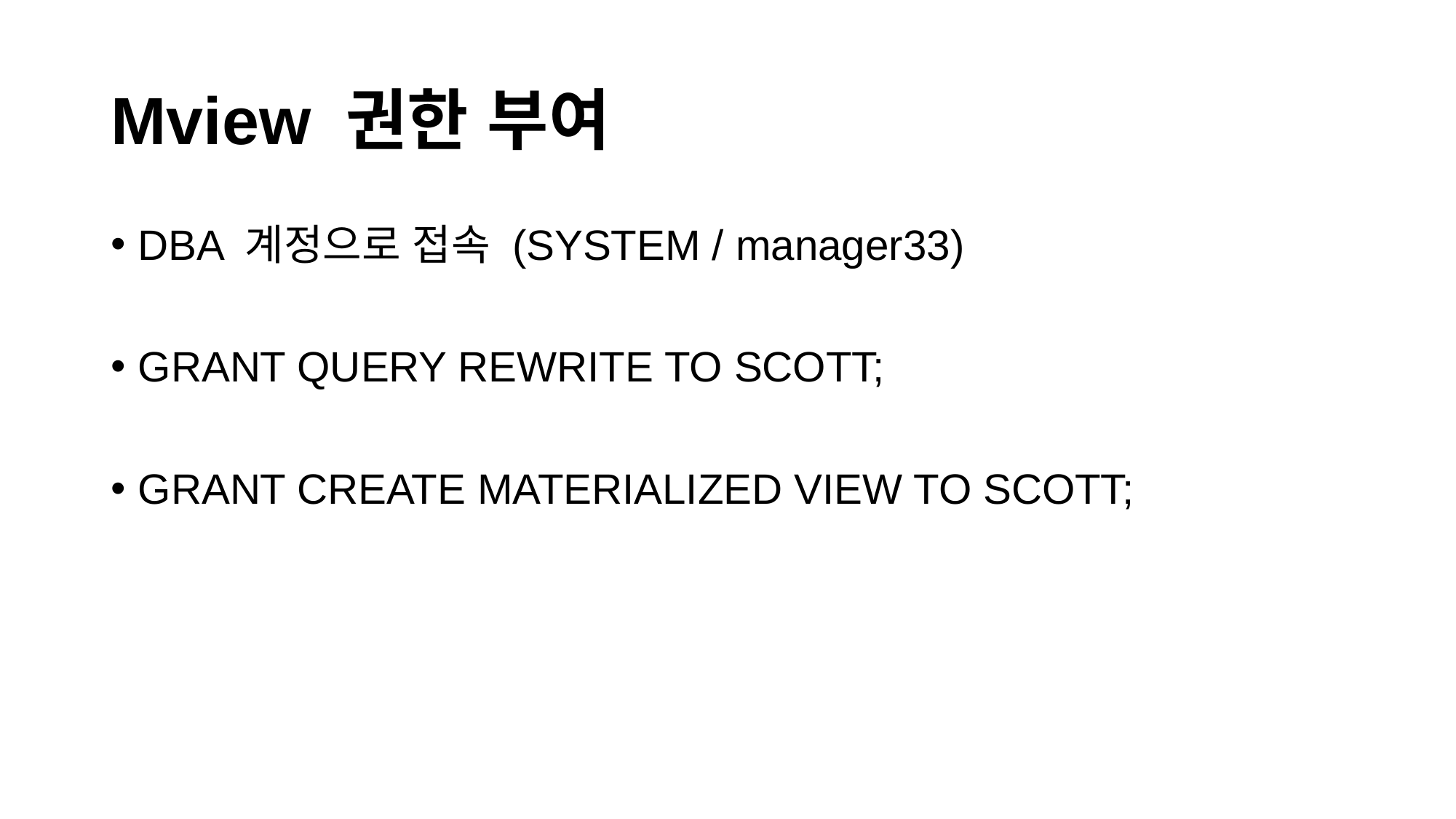

# Mview 권한 부여
DBA 계정으로 접속 (SYSTEM / manager33)

GRANT QUERY REWRITE TO SCOTT;

GRANT CREATE MATERIALIZED VIEW TO SCOTT;